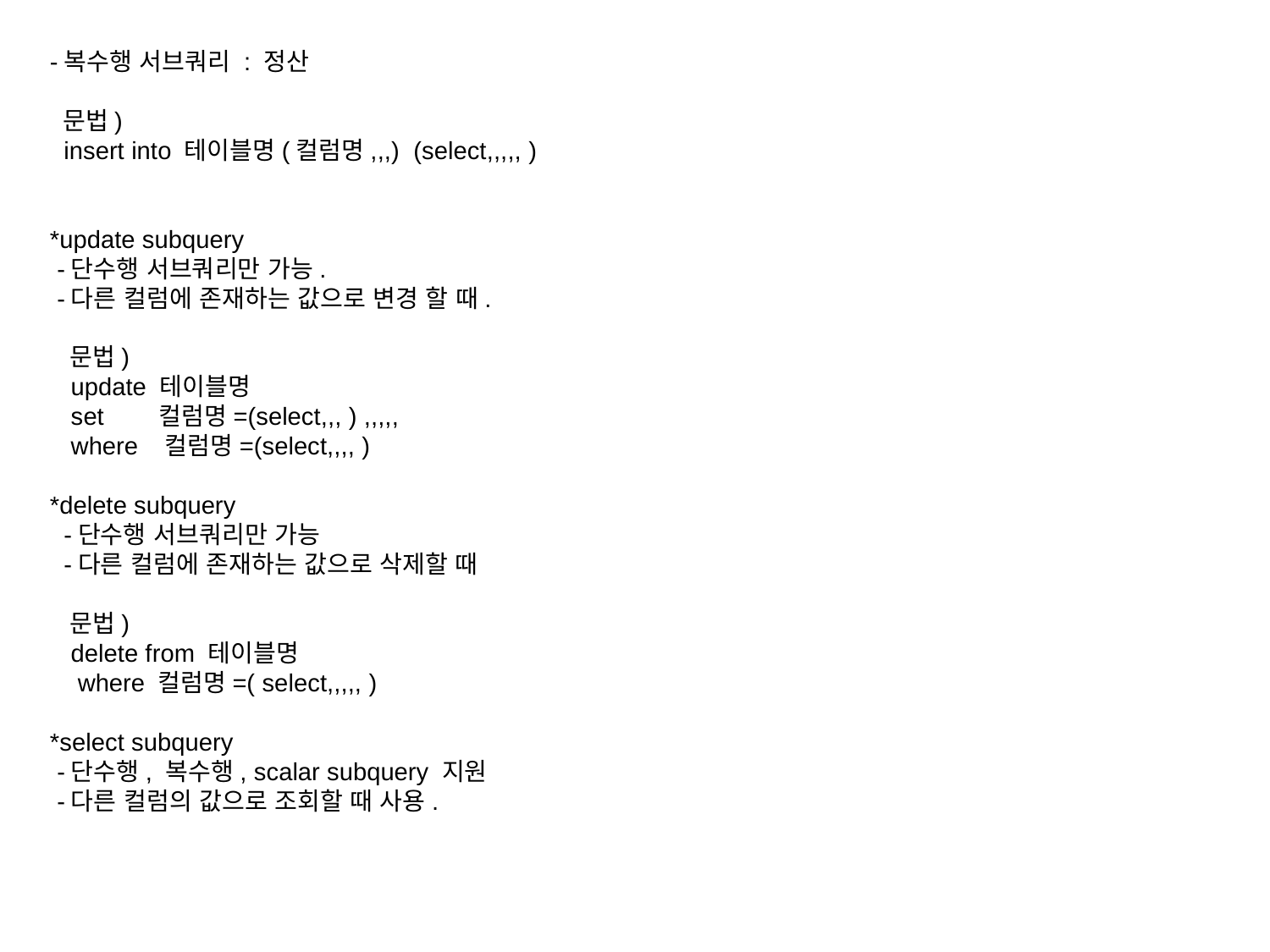

-복수행 서브쿼리 : 정산

 문법)
  insert into 테이블명(컬럼명,,,)  (select,,,,, )

*update subquery
 -단수행 서브쿼리만 가능.
 -다른 컬럼에 존재하는 값으로 변경 할 때.

  문법)
   update 테이블명
   set       컬럼명=(select,,, ) ,,,,,
   where   컬럼명=(select,,,, )

*delete subquery
  -단수행 서브쿼리만 가능
  -다른 컬럼에 존재하는 값으로 삭제할 때

  문법)
   delete from 테이블명
    where 컬럼명=( select,,,,, )

*select subquery
 -단수행, 복수행, scalar subquery 지원
 -다른 컬럼의 값으로 조회할 때 사용.